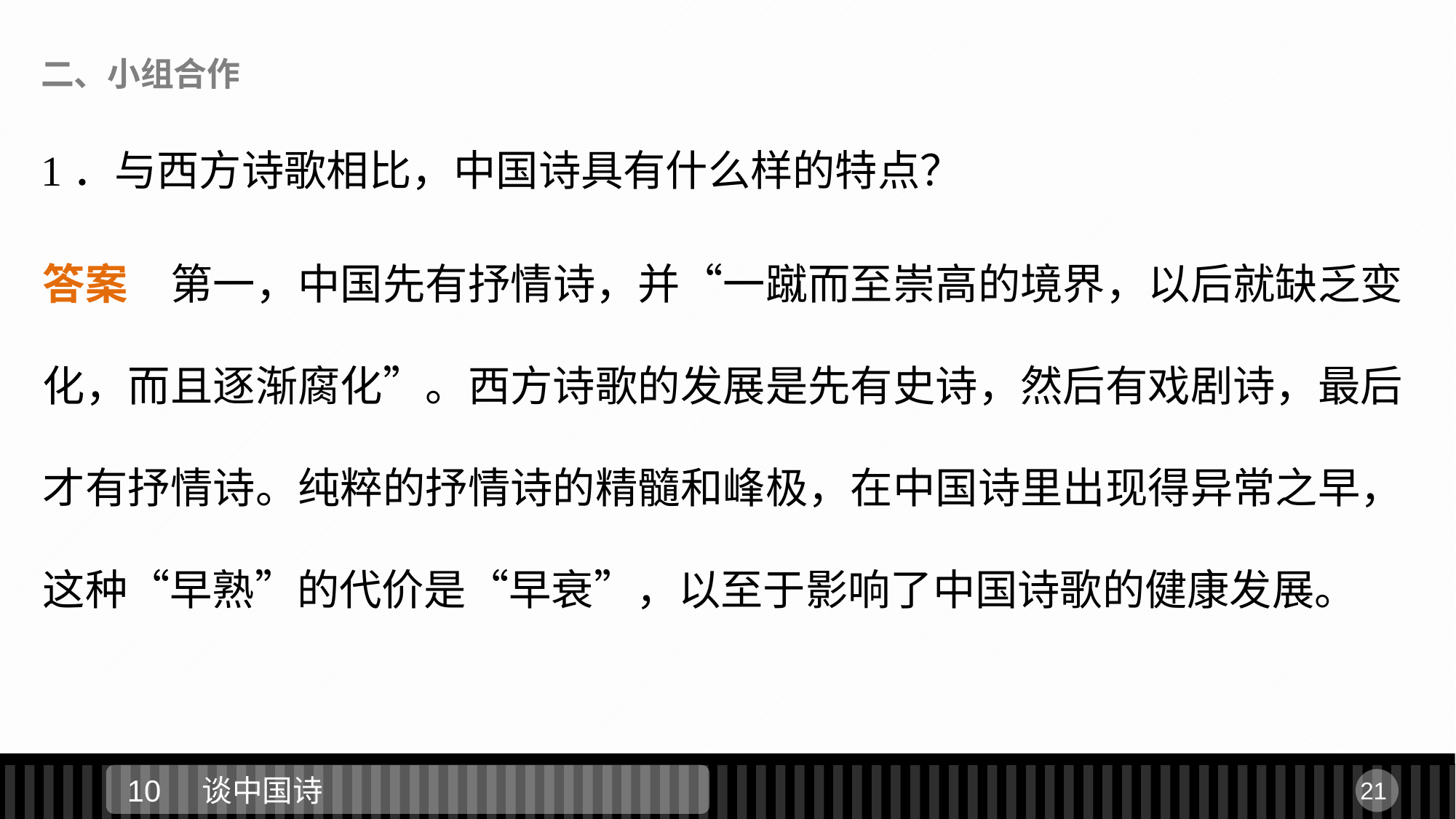

二、小组合作
1．与西方诗歌相比，中国诗具有什么样的特点？
答案　第一，中国先有抒情诗，并“一蹴而至崇高的境界，以后就缺乏变化，而且逐渐腐化”。西方诗歌的发展是先有史诗，然后有戏剧诗，最后才有抒情诗。纯粹的抒情诗的精髓和峰极，在中国诗里出现得异常之早，这种“早熟”的代价是“早衰”，以至于影响了中国诗歌的健康发展。